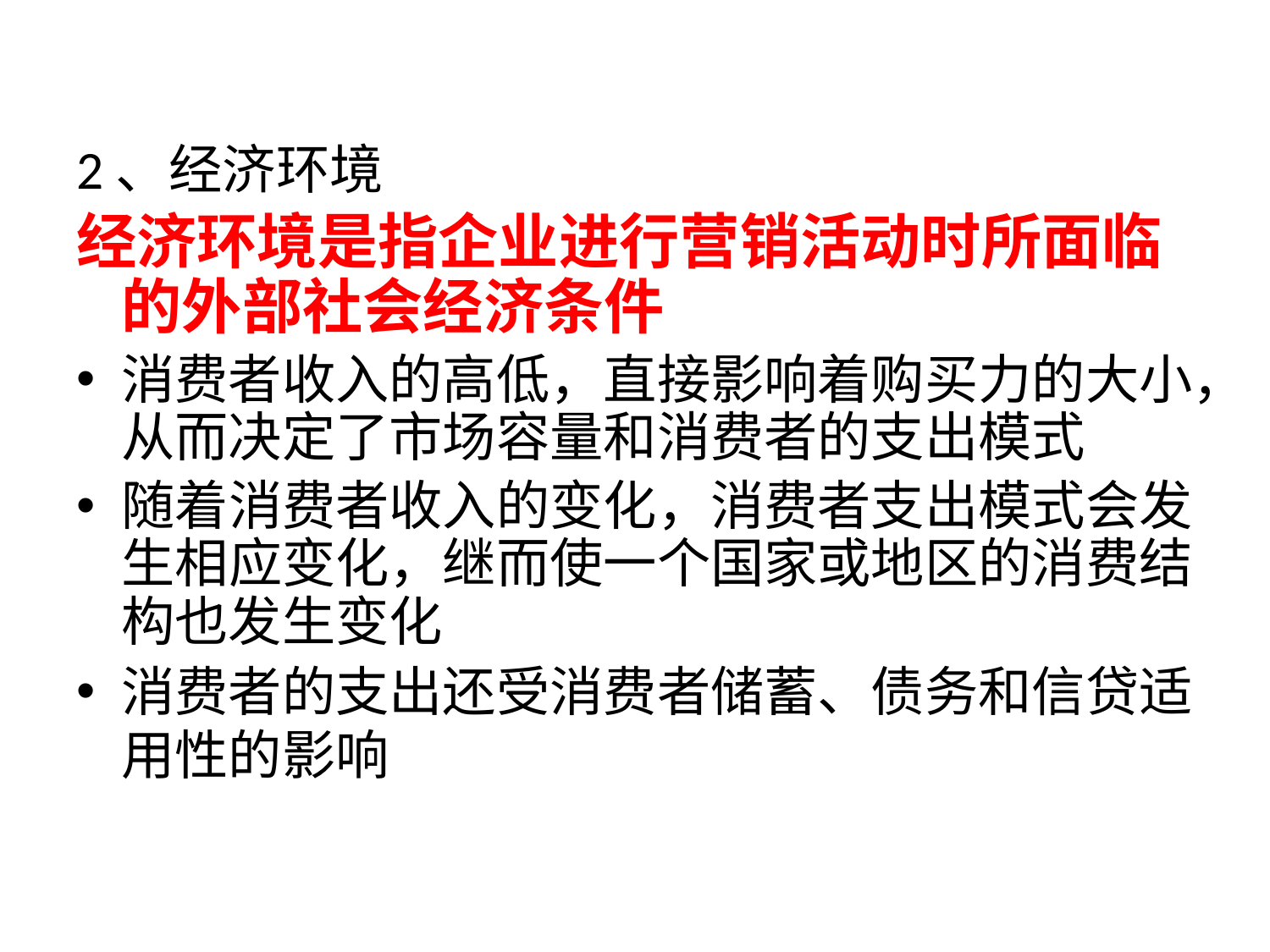

2、经济环境
经济环境是指企业进行营销活动时所面临的外部社会经济条件
消费者收入的高低，直接影响着购买力的大小，从而决定了市场容量和消费者的支出模式
随着消费者收入的变化，消费者支出模式会发生相应变化，继而使一个国家或地区的消费结构也发生变化
消费者的支出还受消费者储蓄、债务和信贷适用性的影响